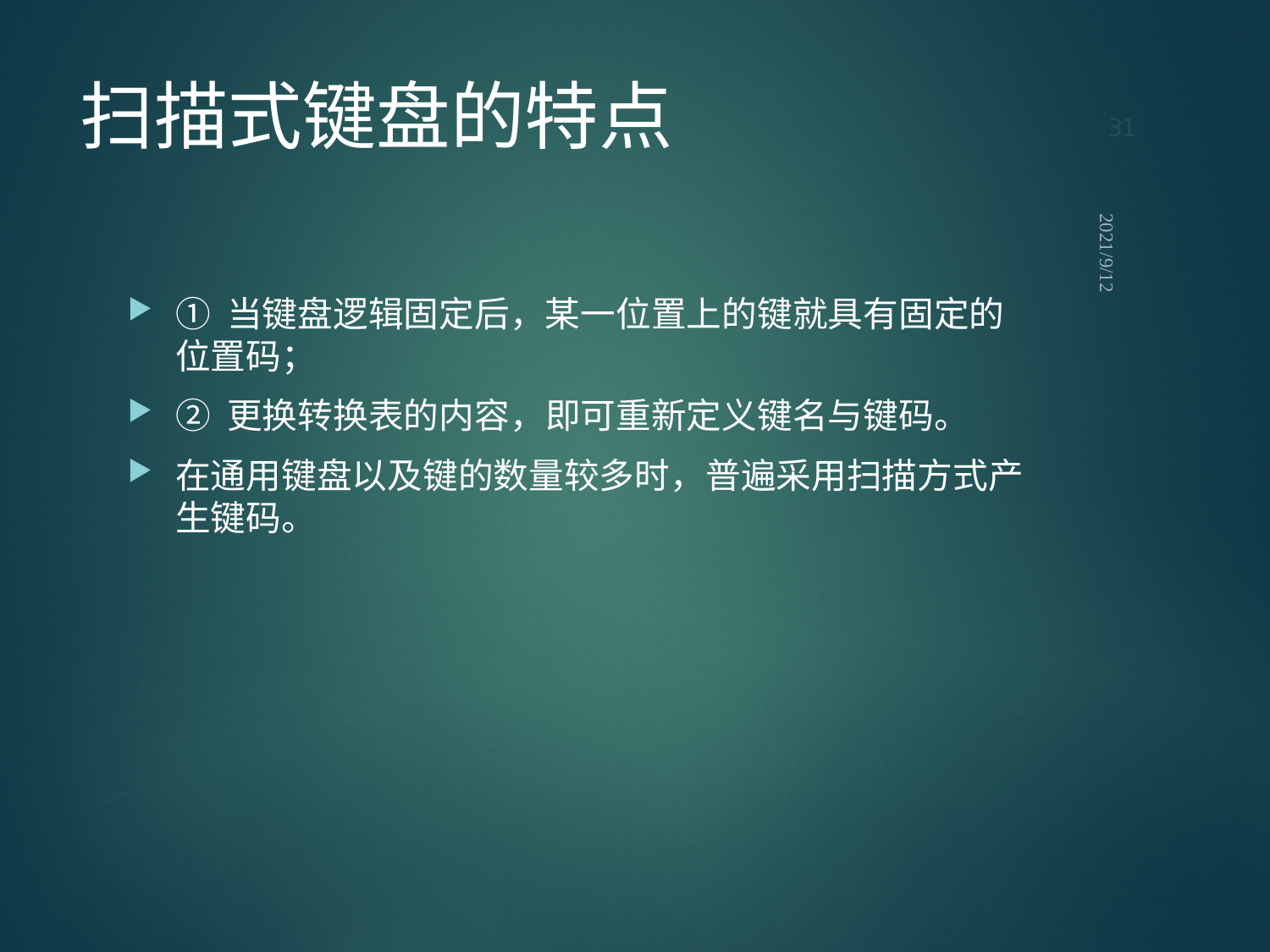

31
# 扫描式键盘的特点
2021/9/12
① 当键盘逻辑固定后，某一位置上的键就具有固定的位置码；
② 更换转换表的内容，即可重新定义键名与键码。
在通用键盘以及键的数量较多时，普遍采用扫描方式产生键码。